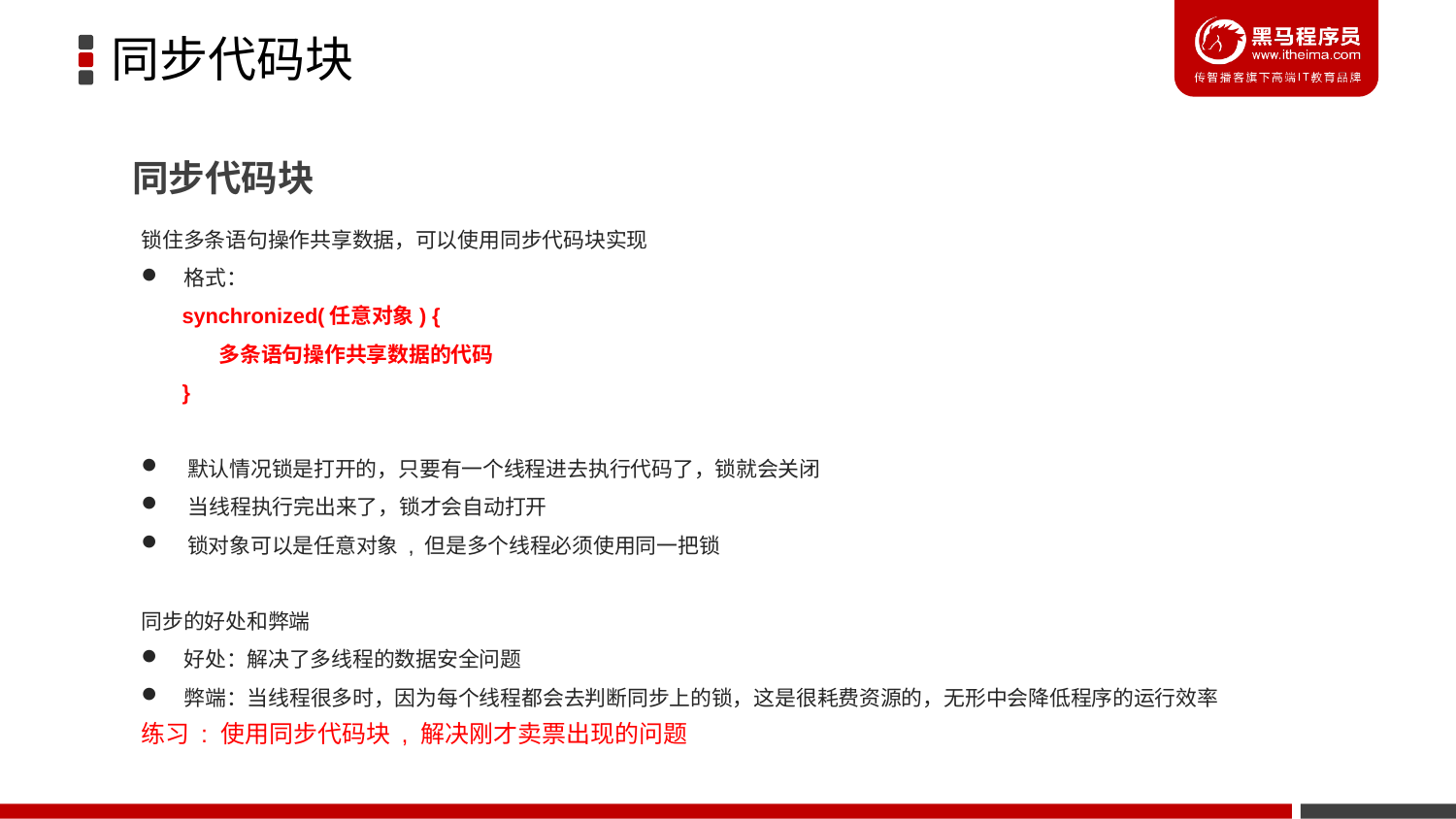

同步代码块
同步代码块
锁住多条语句操作共享数据，可以使用同步代码块实现
格式：
       synchronized(任意对象) {
               多条语句操作共享数据的代码
       }

   默认情况锁是打开的，只要有一个线程进去执行代码了，锁就会关闭
   当线程执行完出来了，锁才会自动打开
   锁对象可以是任意对象 , 但是多个线程必须使用同一把锁

同步的好处和弊端
好处：解决了多线程的数据安全问题
弊端：当线程很多时，因为每个线程都会去判断同步上的锁，这是很耗费资源的，无形中会降低程序的运行效率
练习 : 使用同步代码块 , 解决刚才卖票出现的问题